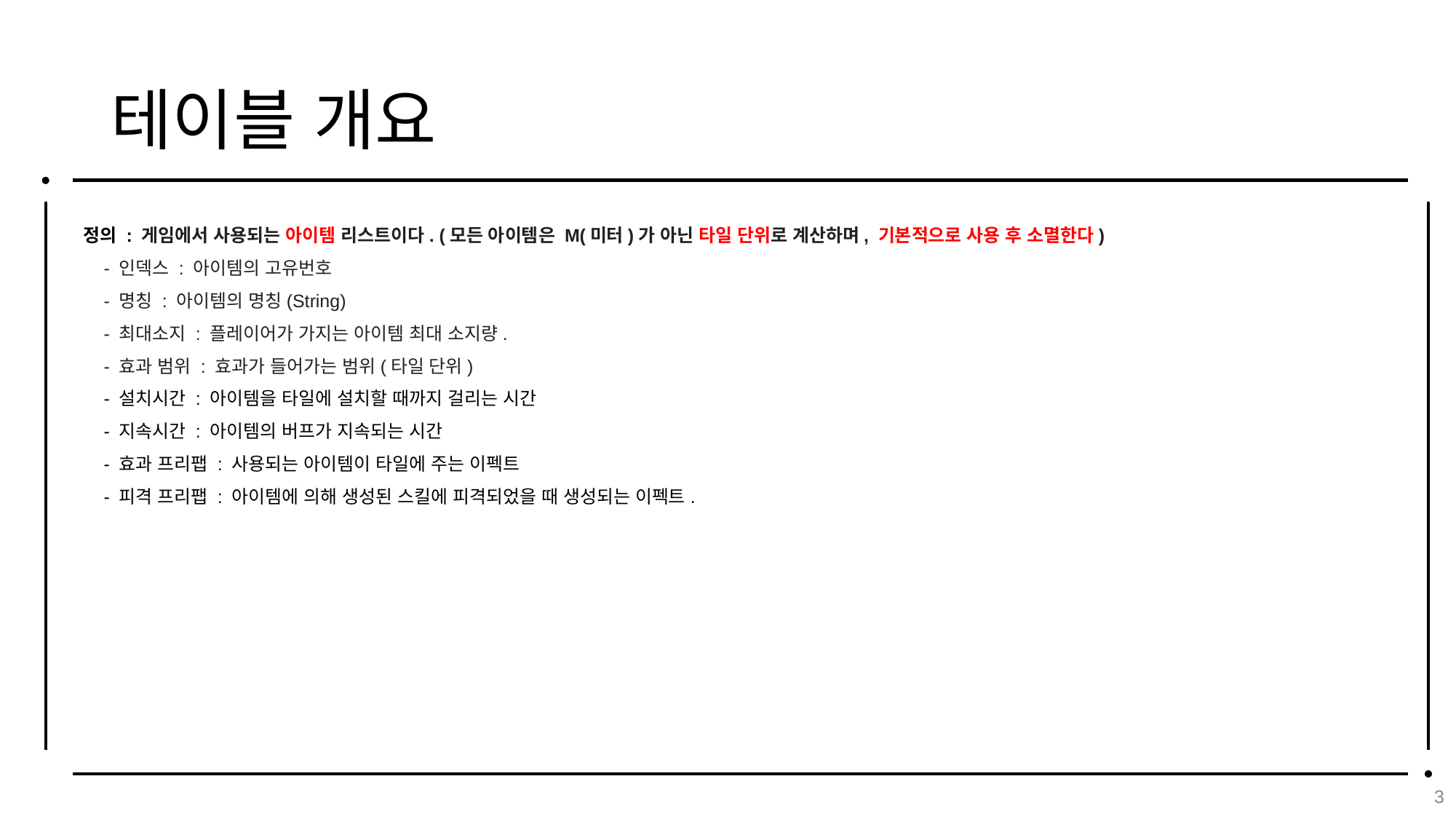

# 테이블 개요

정의 : 게임에서 사용되는 아이템 리스트이다. (모든 아이템은 M(미터)가 아닌 타일 단위로 계산하며, 기본적으로 사용 후 소멸한다)
    - 인덱스 : 아이템의 고유번호
    - 명칭 : 아이템의 명칭(String)
    - 최대소지 : 플레이어가 가지는 아이템 최대 소지량.
    - 효과 범위 : 효과가 들어가는 범위(타일 단위)
    - 설치시간 : 아이템을 타일에 설치할 때까지 걸리는 시간
    - 지속시간 : 아이템의 버프가 지속되는 시간
    - 효과 프리팹 : 사용되는 아이템이 타일에 주는 이펙트
    - 피격 프리팹 : 아이템에 의해 생성된 스킬에 피격되었을 때 생성되는 이펙트.

3